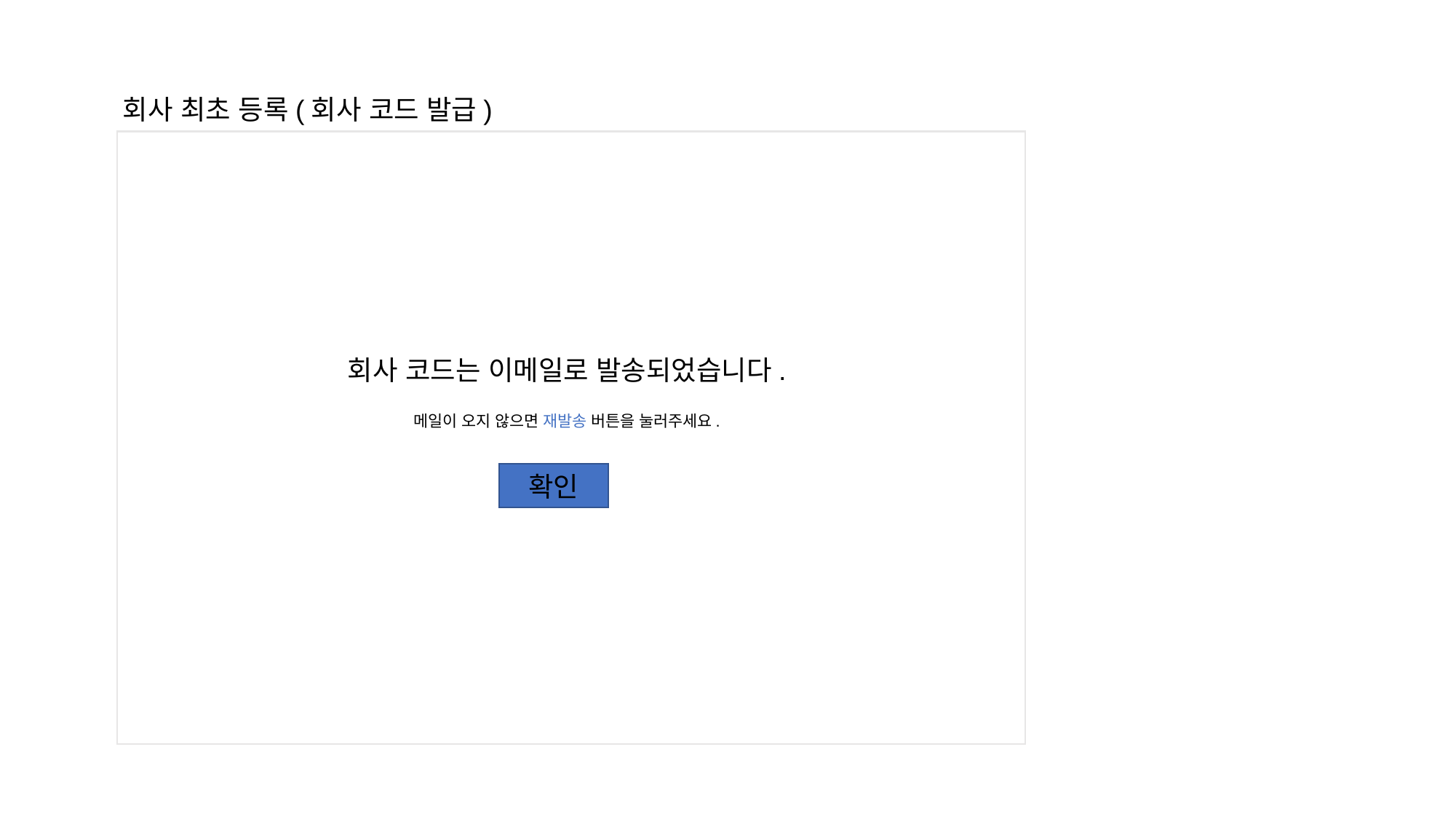

회사 최초 등록(회사 코드 발급)

회사 코드는 이메일로 발송되었습니다.
메일이 오지 않으면 재발송 버튼을 눌러주세요.
확인